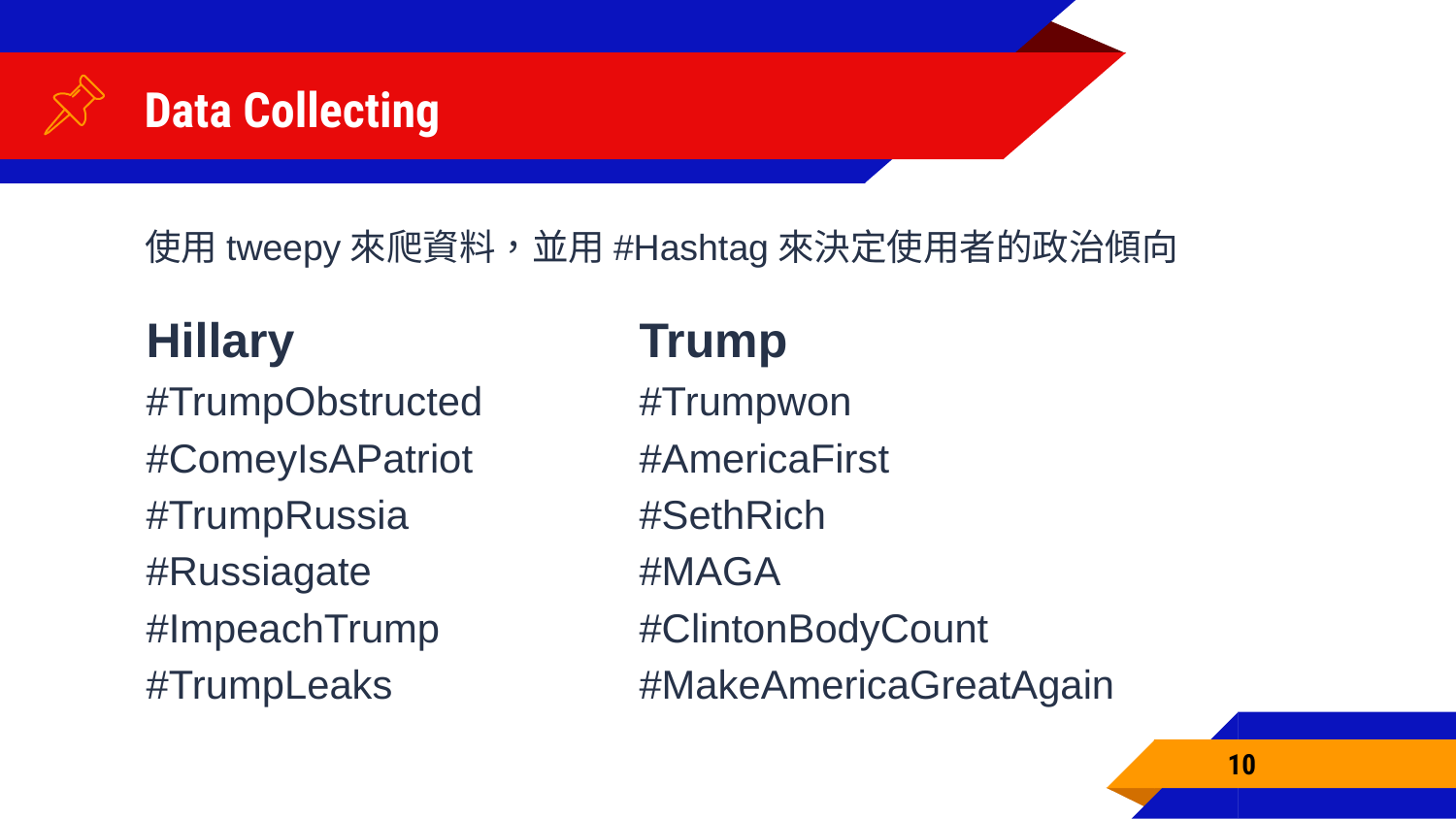

# Data Collecting

使用tweepy來爬資料，並用#Hashtag來決定使用者的政治傾向
Hillary
#TrumpObstructed
#ComeyIsAPatriot
#TrumpRussia
#Russiagate
#ImpeachTrump
#TrumpLeaks
Trump
#Trumpwon
#AmericaFirst
#SethRich
#MAGA
#ClintonBodyCount
#MakeAmericaGreatAgain
10